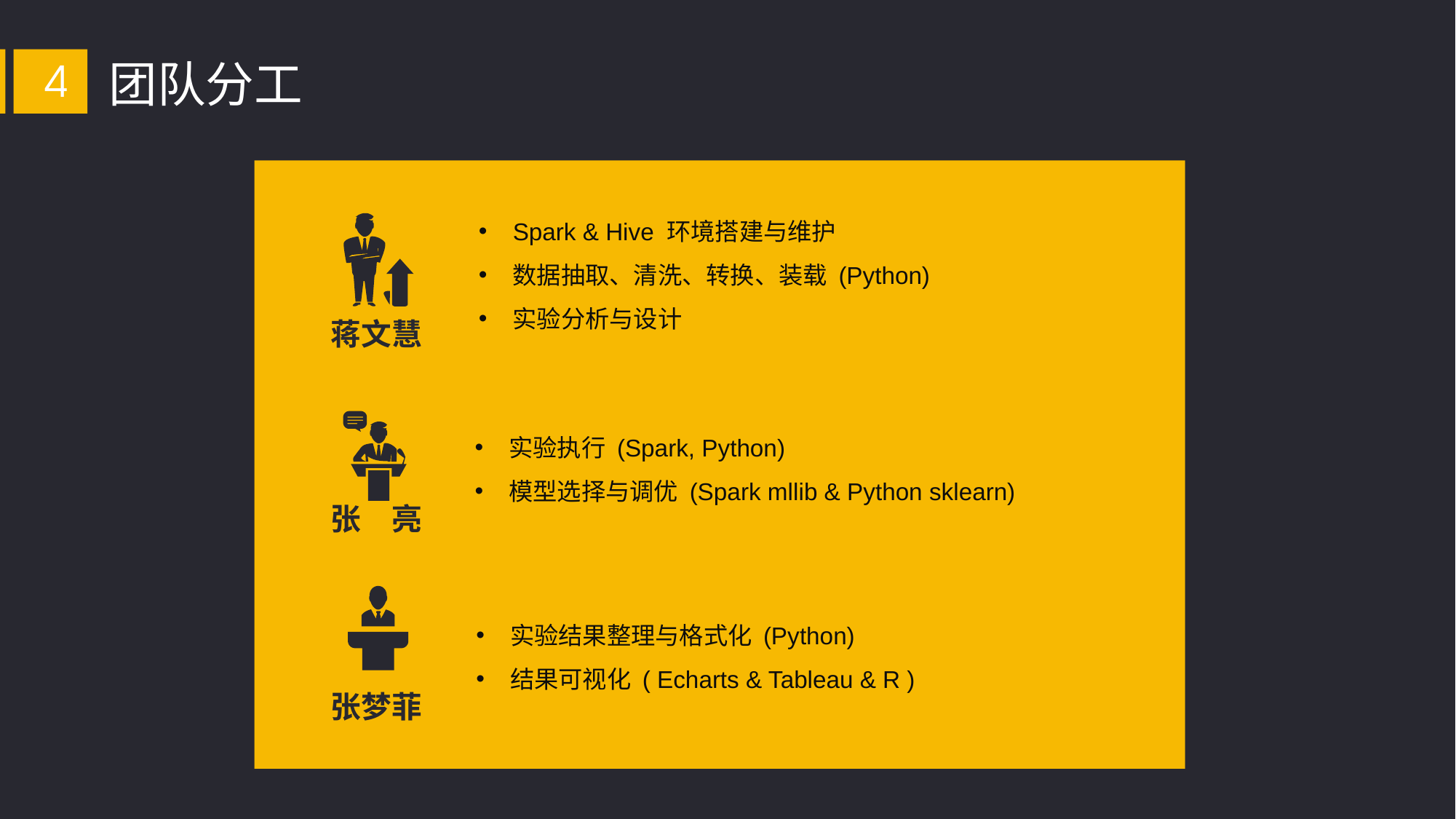

团队分工

4

Spark & Hive 环境搭建与维护
数据抽取、清洗、转换、装载 (Python)
实验分析与设计

实验执行 (Spark, Python)
模型选择与调优 (Spark mllib & Python sklearn)
蒋文慧
张　亮

实验结果整理与格式化 (Python)
结果可视化 ( Echarts & Tableau & R )
张梦菲